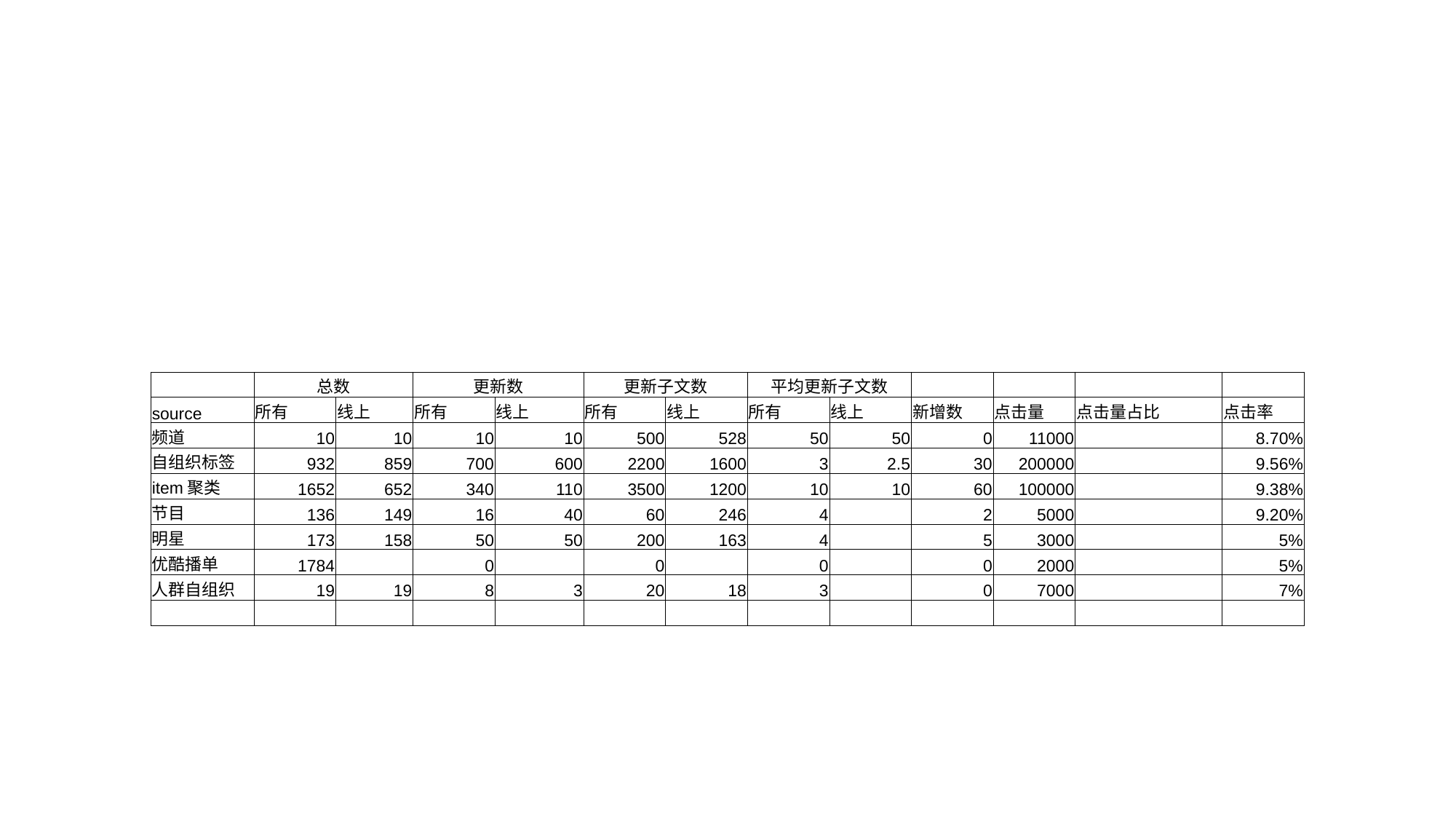

|  | 总数 |  | 更新数 |  | 更新子文数 |  | 平均更新子文数 |  |  |  |  |  |
| --- | --- | --- | --- | --- | --- | --- | --- | --- | --- | --- | --- | --- |
| source | 所有 | 线上 | 所有 | 线上 | 所有 | 线上 | 所有 | 线上 | 新增数 | 点击量 | 点击量占比 | 点击率 |
| 频道 | 10 | 10 | 10 | 10 | 500 | 528 | 50 | 50 | 0 | 11000 |  | 8.70% |
| 自组织标签 | 932 | 859 | 700 | 600 | 2200 | 1600 | 3 | 2.5 | 30 | 200000 |  | 9.56% |
| item聚类 | 1652 | 652 | 340 | 110 | 3500 | 1200 | 10 | 10 | 60 | 100000 |  | 9.38% |
| 节目 | 136 | 149 | 16 | 40 | 60 | 246 | 4 |  | 2 | 5000 |  | 9.20% |
| 明星 | 173 | 158 | 50 | 50 | 200 | 163 | 4 |  | 5 | 3000 |  | 5% |
| 优酷播单 | 1784 |  | 0 |  | 0 |  | 0 |  | 0 | 2000 |  | 5% |
| 人群自组织 | 19 | 19 | 8 | 3 | 20 | 18 | 3 |  | 0 | 7000 |  | 7% |
|  |  |  |  |  |  |  |  |  |  |  |  |  |